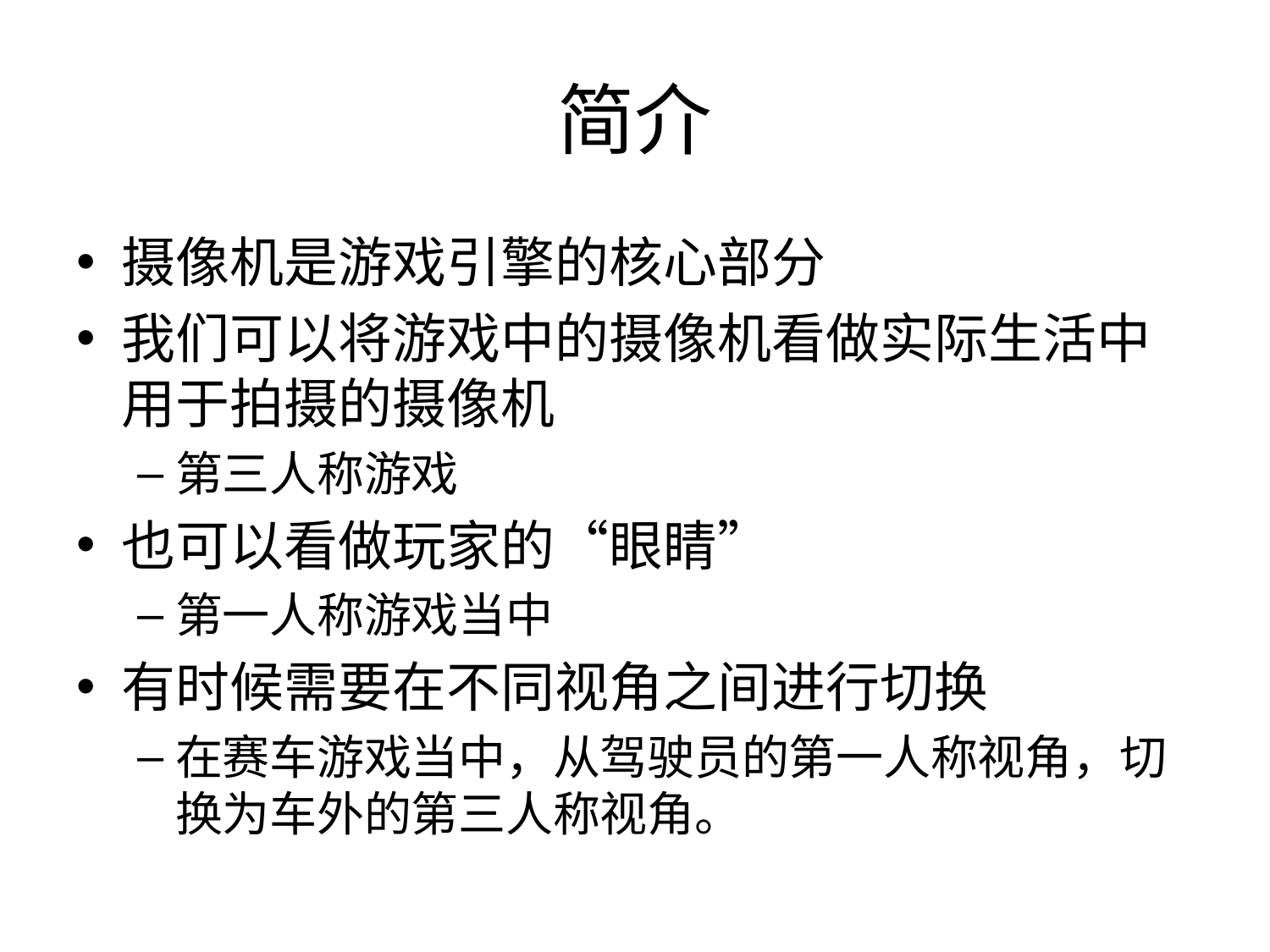

# 简介
摄像机是游戏引擎的核心部分
我们可以将游戏中的摄像机看做实际生活中用于拍摄的摄像机
第三人称游戏
也可以看做玩家的“眼睛”
第一人称游戏当中
有时候需要在不同视角之间进行切换
在赛车游戏当中，从驾驶员的第一人称视角，切换为车外的第三人称视角。